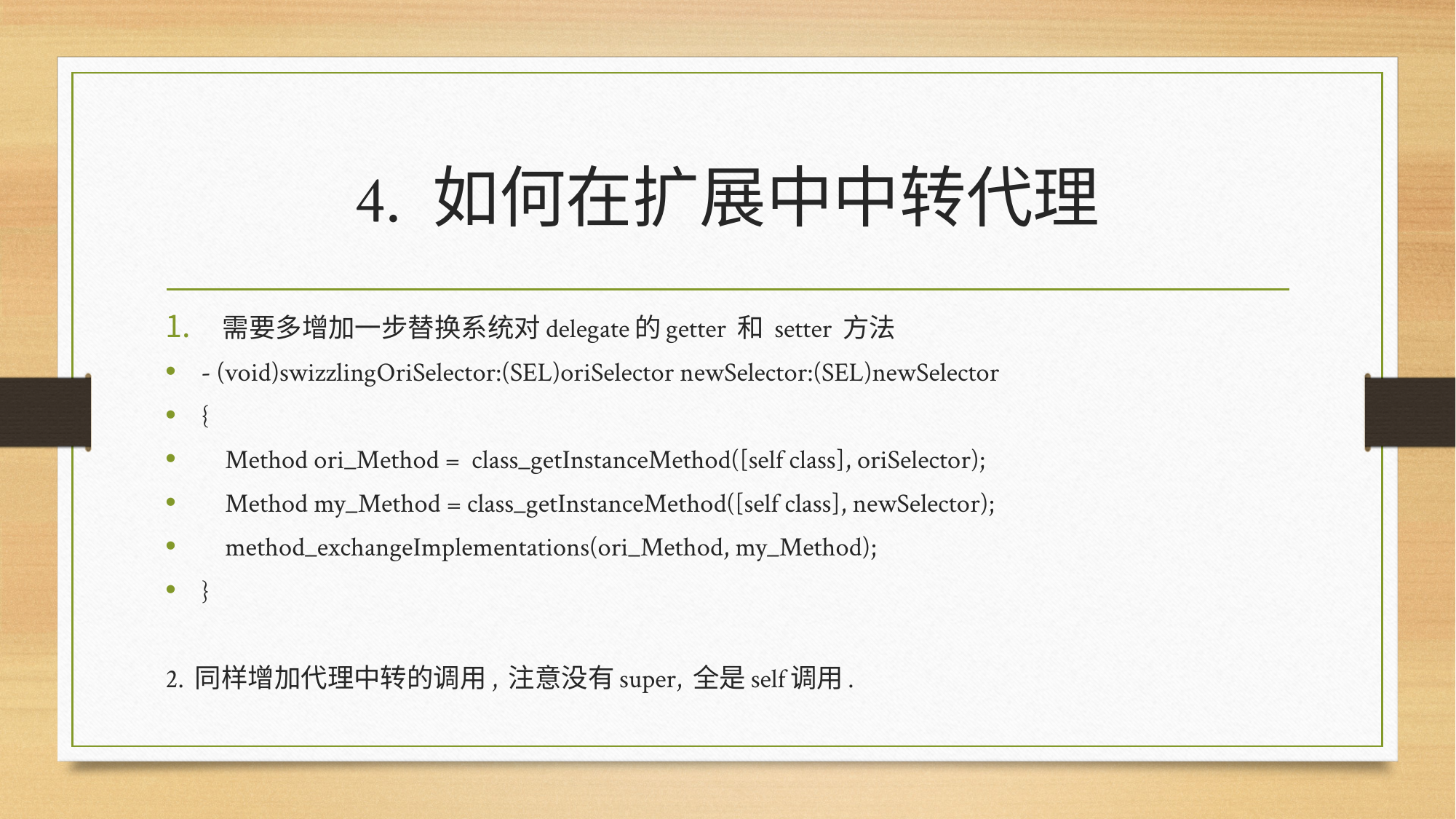

# 4. 如何在扩展中中转代理
需要多增加一步替换系统对delegate的getter 和 setter 方法
- (void)swizzlingOriSelector:(SEL)oriSelector newSelector:(SEL)newSelector
{
    Method ori_Method =  class_getInstanceMethod([self class], oriSelector);
    Method my_Method = class_getInstanceMethod([self class], newSelector);
    method_exchangeImplementations(ori_Method, my_Method);
}

2. 同样增加代理中转的调用, 注意没有super, 全是self调用.